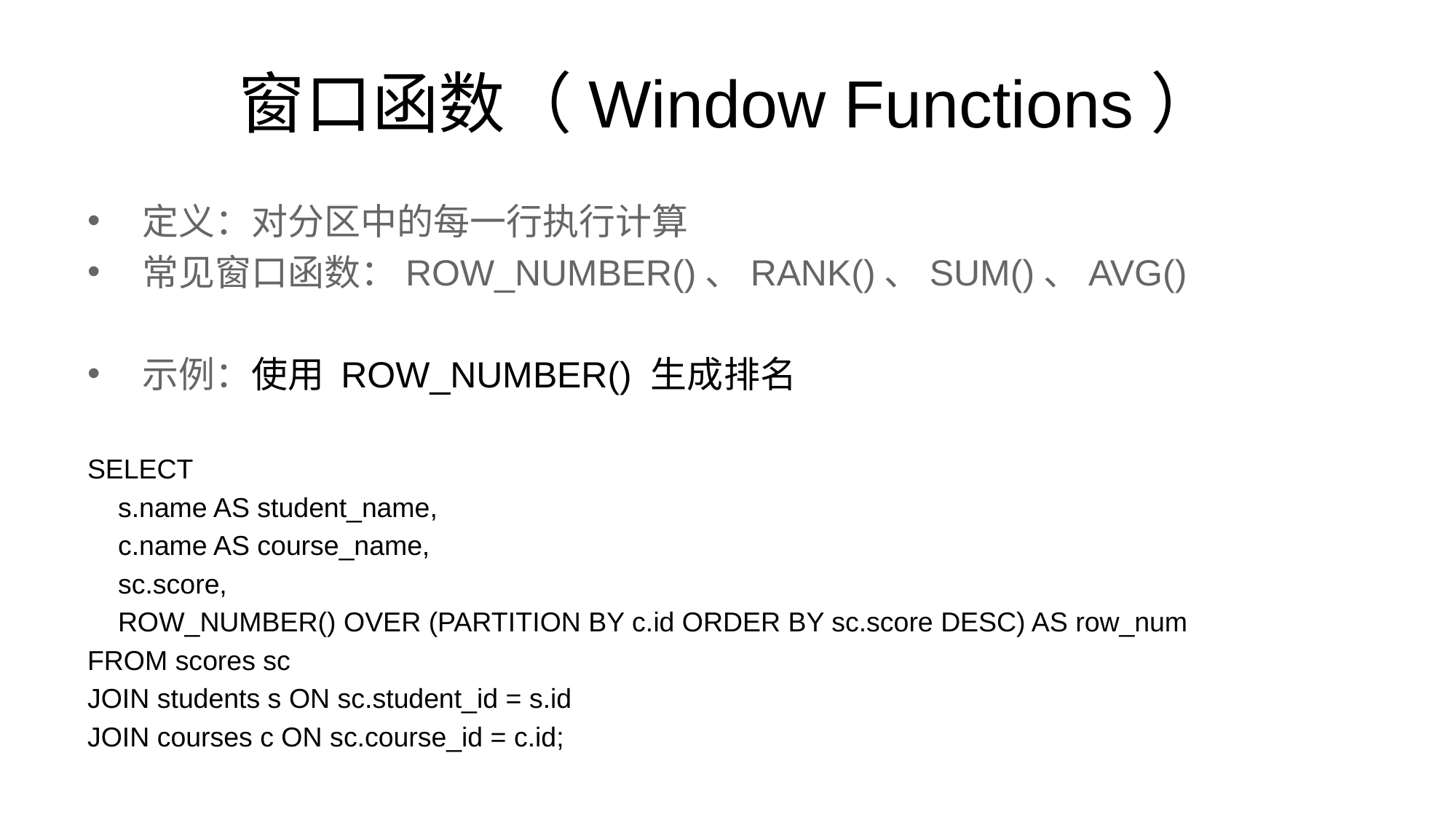

# 窗口函数（Window Functions）
定义：对分区中的每一行执行计算
常见窗口函数：ROW_NUMBER()、RANK()、SUM()、AVG()

示例：使用 ROW_NUMBER() 生成排名

SELECT
    s.name AS student_name,
    c.name AS course_name,
    sc.score,
    ROW_NUMBER() OVER (PARTITION BY c.id ORDER BY sc.score DESC) AS row_num
FROM scores sc
JOIN students s ON sc.student_id = s.id
JOIN courses c ON sc.course_id = c.id;